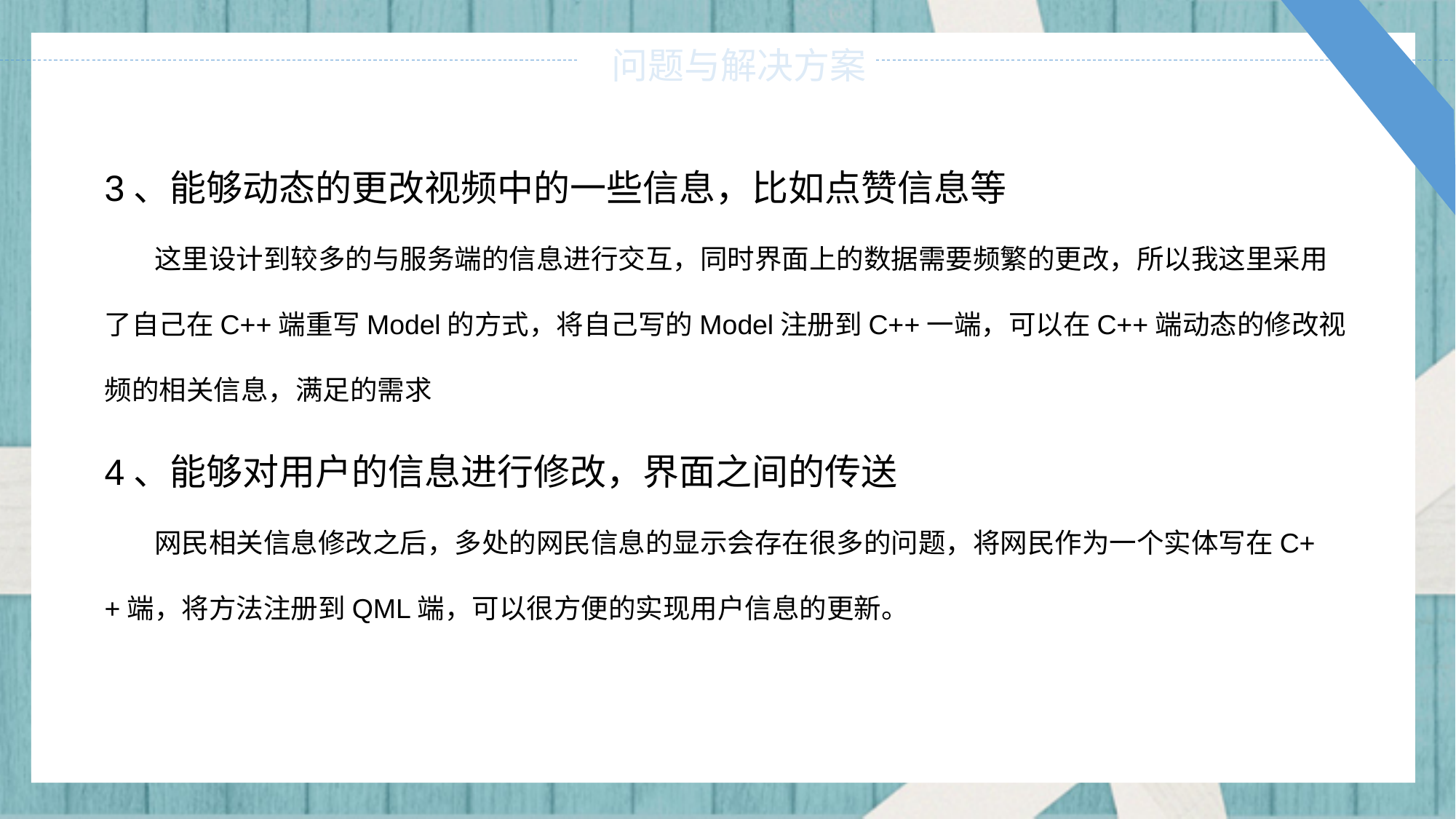

问题与解决方案

3、能够动态的更改视频中的一些信息，比如点赞信息等
       这里设计到较多的与服务端的信息进行交互，同时界面上的数据需要频繁的更改，所以我这里采用了自己在C++端重写Model的方式，将自己写的Model注册到C++一端，可以在C++端动态的修改视频的相关信息，满足的需求
4、能够对用户的信息进行修改，界面之间的传送
       网民相关信息修改之后，多处的网民信息的显示会存在很多的问题，将网民作为一个实体写在C++端，将方法注册到QML端，可以很方便的实现用户信息的更新。